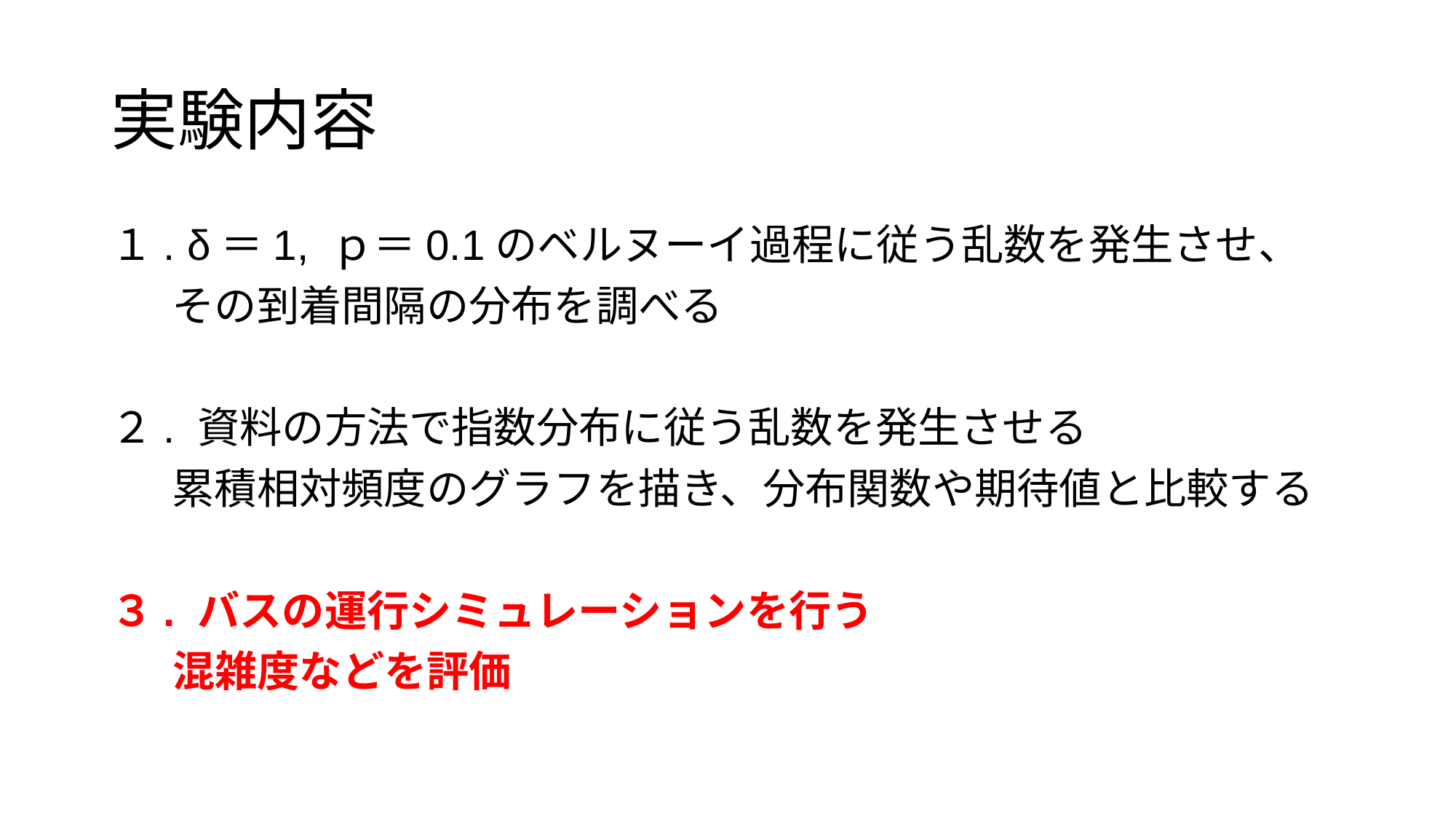

# 実験内容
１. δ＝1, ｐ＝0.1のベルヌーイ過程に従う乱数を発生させ、
　  その到着間隔の分布を調べる

２. 資料の方法で指数分布に従う乱数を発生させる
　  累積相対頻度のグラフを描き、分布関数や期待値と比較する

３. バスの運行シミュレーションを行う
　  混雑度などを評価